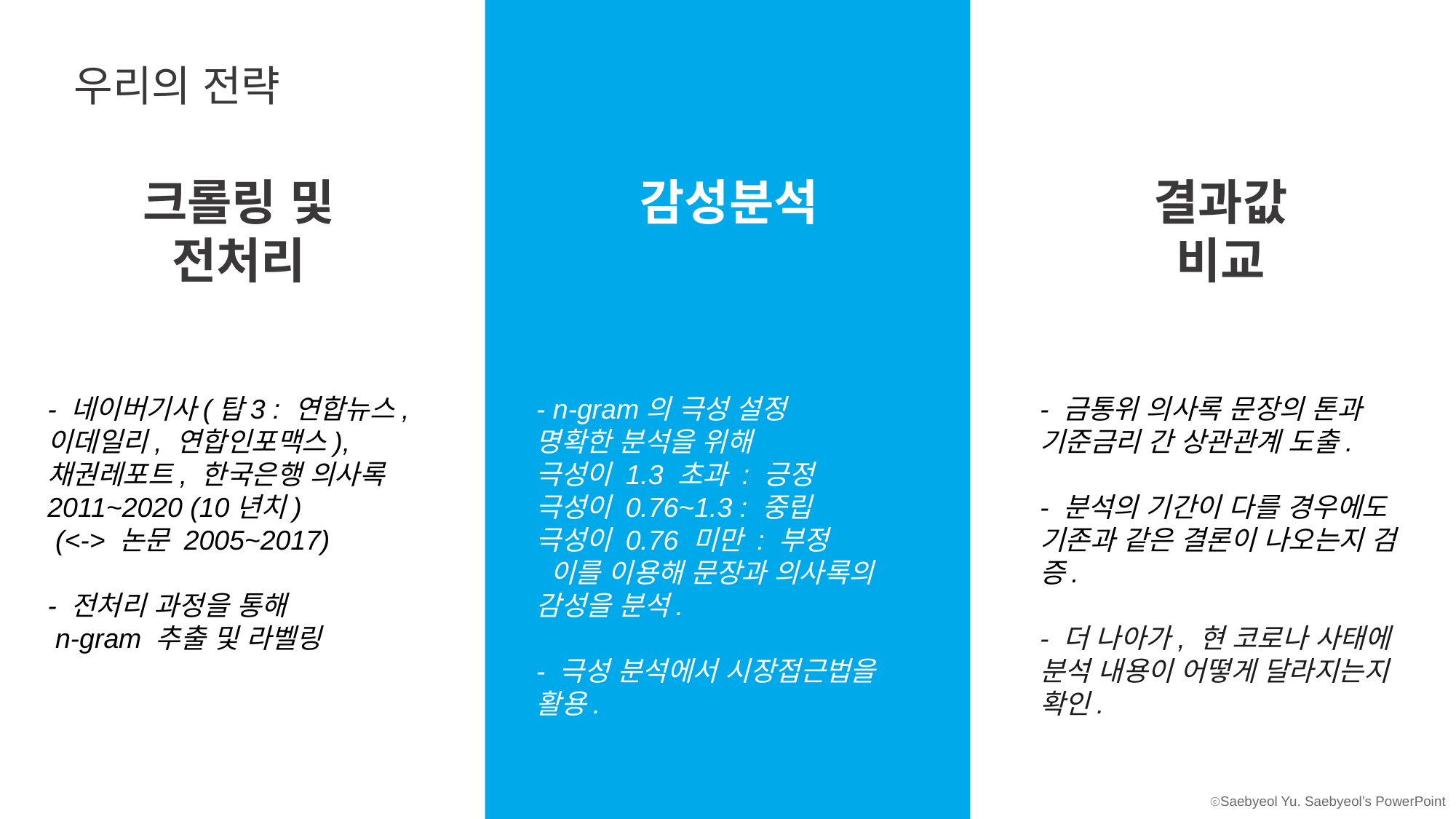

우리의 전략
크롤링 및 전처리
감성분석
결과값 비교
- 금통위 의사록 문장의 톤과 기준금리 간 상관관계 도출.

- 분석의 기간이 다를 경우에도 기존과 같은 결론이 나오는지 검증.

- 더 나아가, 현 코로나 사태에 분석 내용이 어떻게 달라지는지 확인.
- n-gram의 극성 설정
명확한 분석을 위해
극성이 1.3 초과 : 긍정
극성이 0.76~1.3 : 중립
극성이 0.76 미만 : 부정
 이를 이용해 문장과 의사록의 감성을 분석.

- 극성 분석에서 시장접근법을 활용.
- 네이버기사(탑3 : 연합뉴스, 이데일리, 연합인포맥스), 채권레포트, 한국은행 의사록
2011~2020 (10년치)
 (<-> 논문 2005~2017)

- 전처리 과정을 통해
 n-gram 추출 및 라벨링